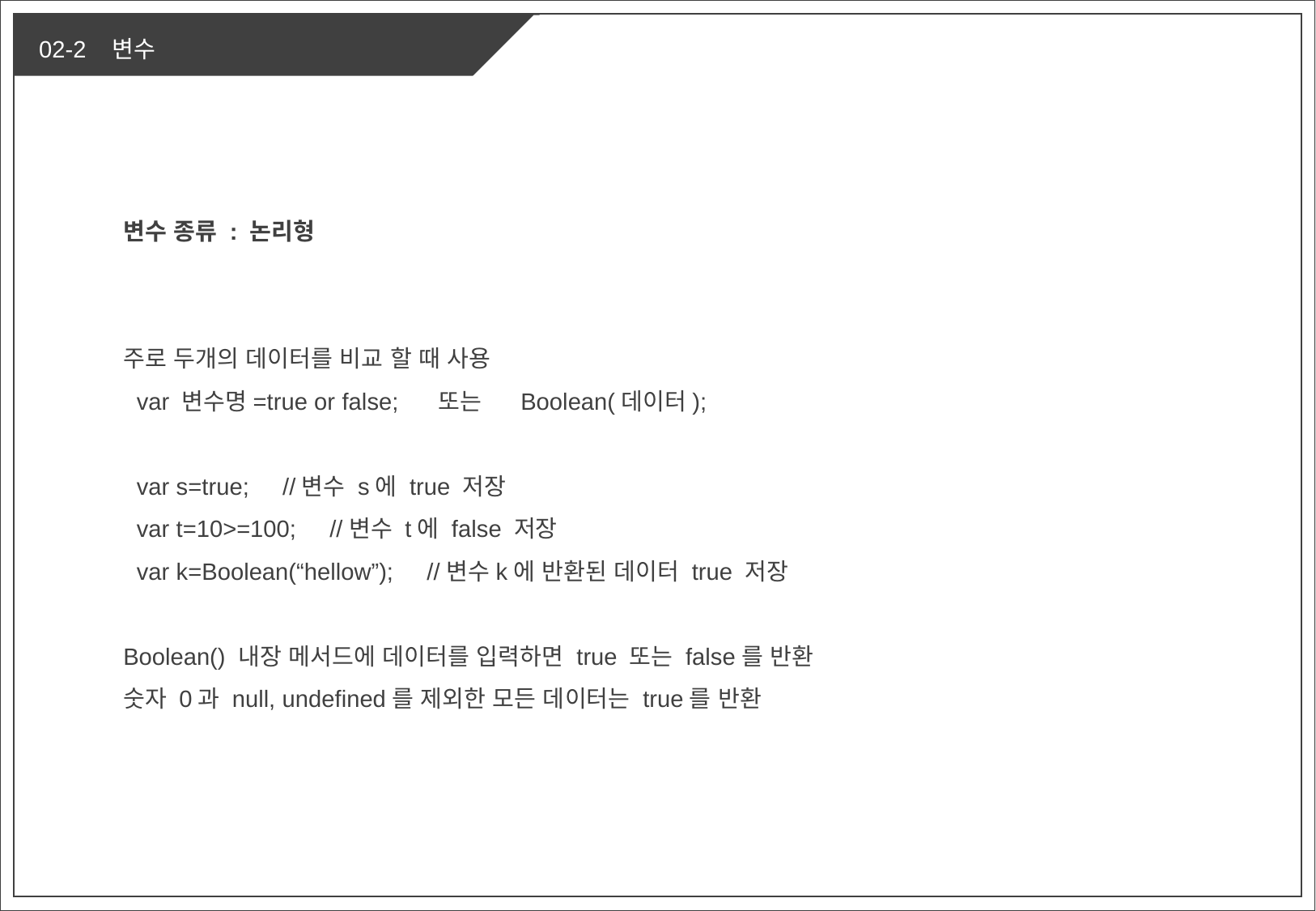

변수 종류 : 논리형

주로 두개의 데이터를 비교 할 때 사용
  var 변수명=true or false;     또는     Boolean(데이터);

  var s=true;     //변수 s에 true 저장
  var t=10>=100;     //변수 t에 false 저장
  var k=Boolean(“hellow”);     //변수k에 반환된 데이터 true 저장

Boolean() 내장 메서드에 데이터를 입력하면 true 또는 false를 반환
숫자 0과 null, undefined를 제외한 모든 데이터는 true를 반환